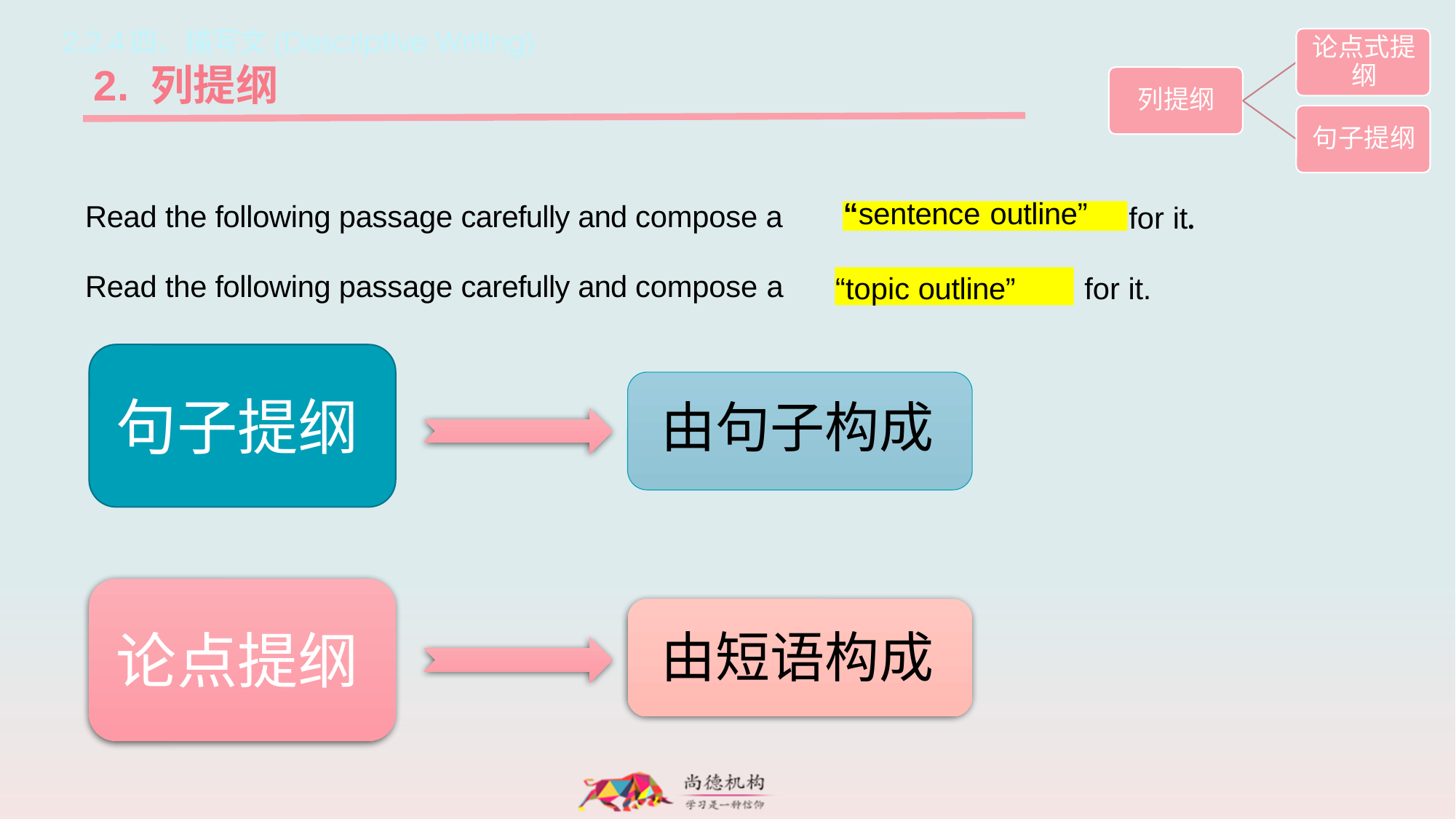

列提纲

论点式提纲

句子提纲
2.2.4四、描写文(Descriptive Writing)
2. 列提纲
一、提纲类型
Read the following passage carefully and compose a
Read the following passage carefully and compose a
for it.
“sentence outline”
“topic outline”
for it.

句子提纲
由句子构成

论点提纲
由短语构成